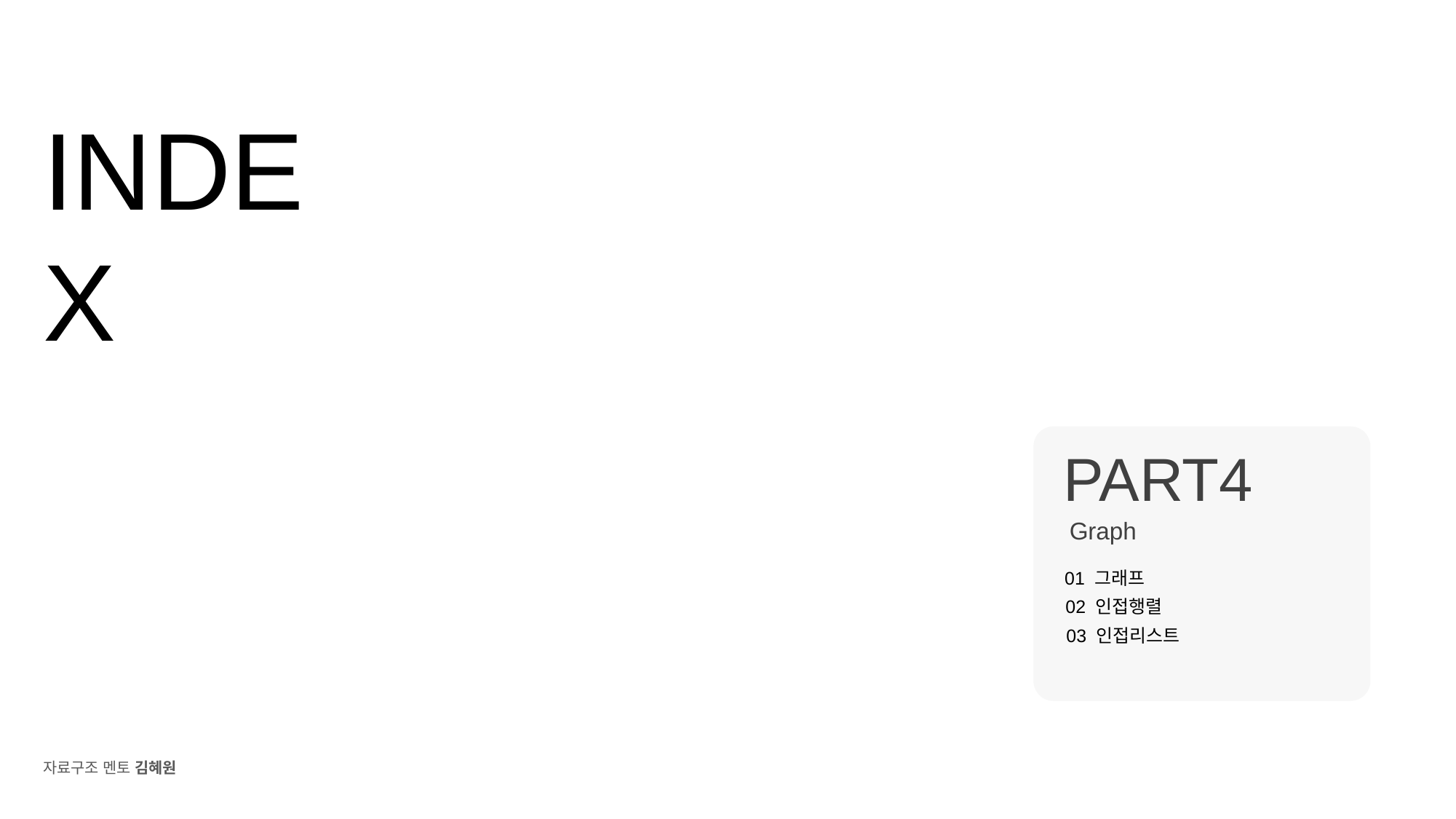

# INDEX

PART4
Graph
01 그래프
02 인접행렬
03 인접리스트